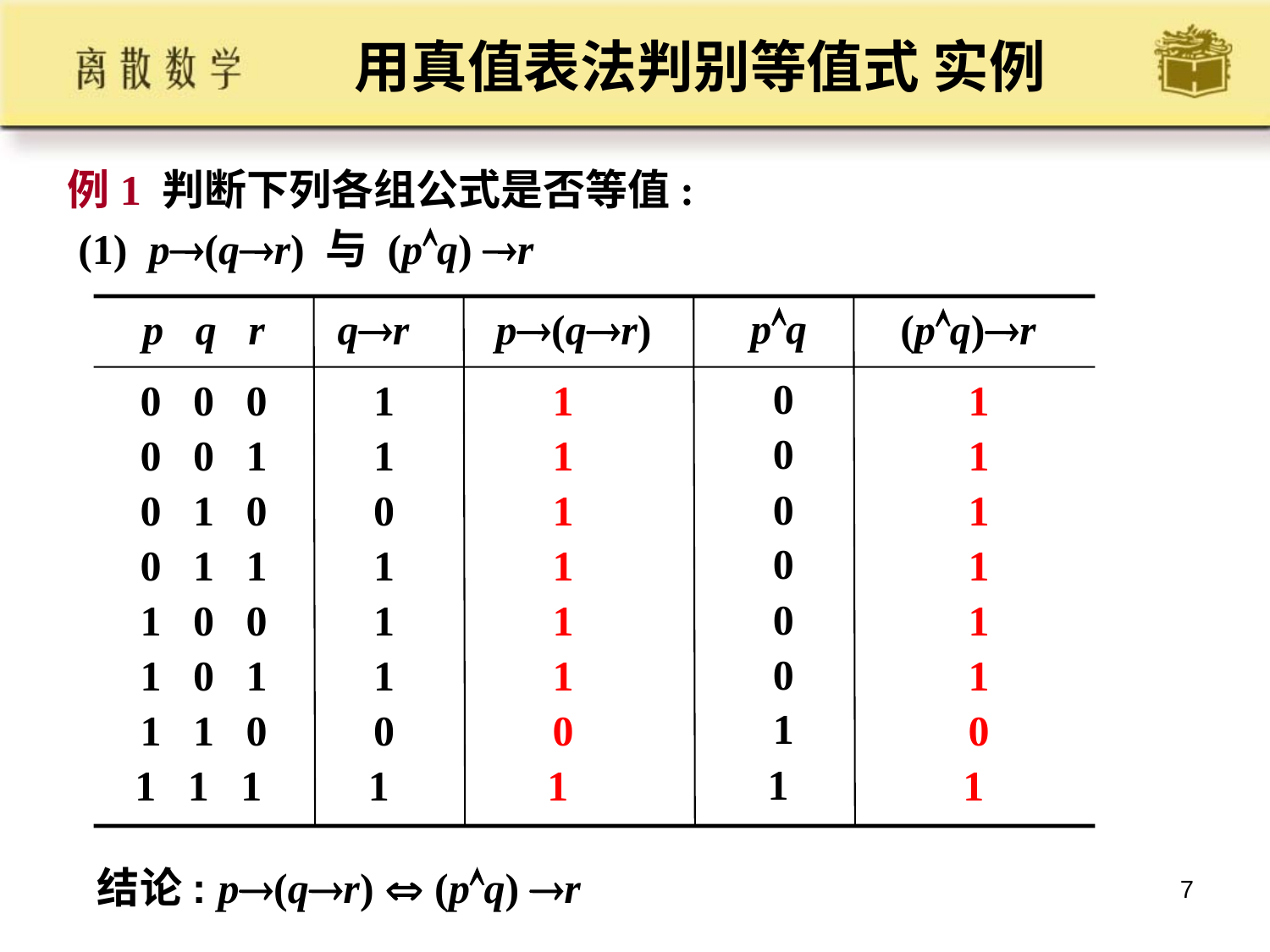

# 用真值表法判别等值式 实例
例1 判断下列各组公式是否等值:
 (1)  p→(q→r) 与 (p∧q) →r
p∧q
p   q   r

q→r

p→(q→r)

(p∧q)→r

0
0
0
0
0
0
1
1
0   0   0
0   0   1
0   1   0
0   1   1
1   0   0
1   0   1
1   1   0
1   1   1

1
1
0
1
1
1
0
1
1
1
1
1
1
1
0
1
1
1
1
1
1
1
0
1

结论: p→(q→r) ⇔ (p∧q) →r
7